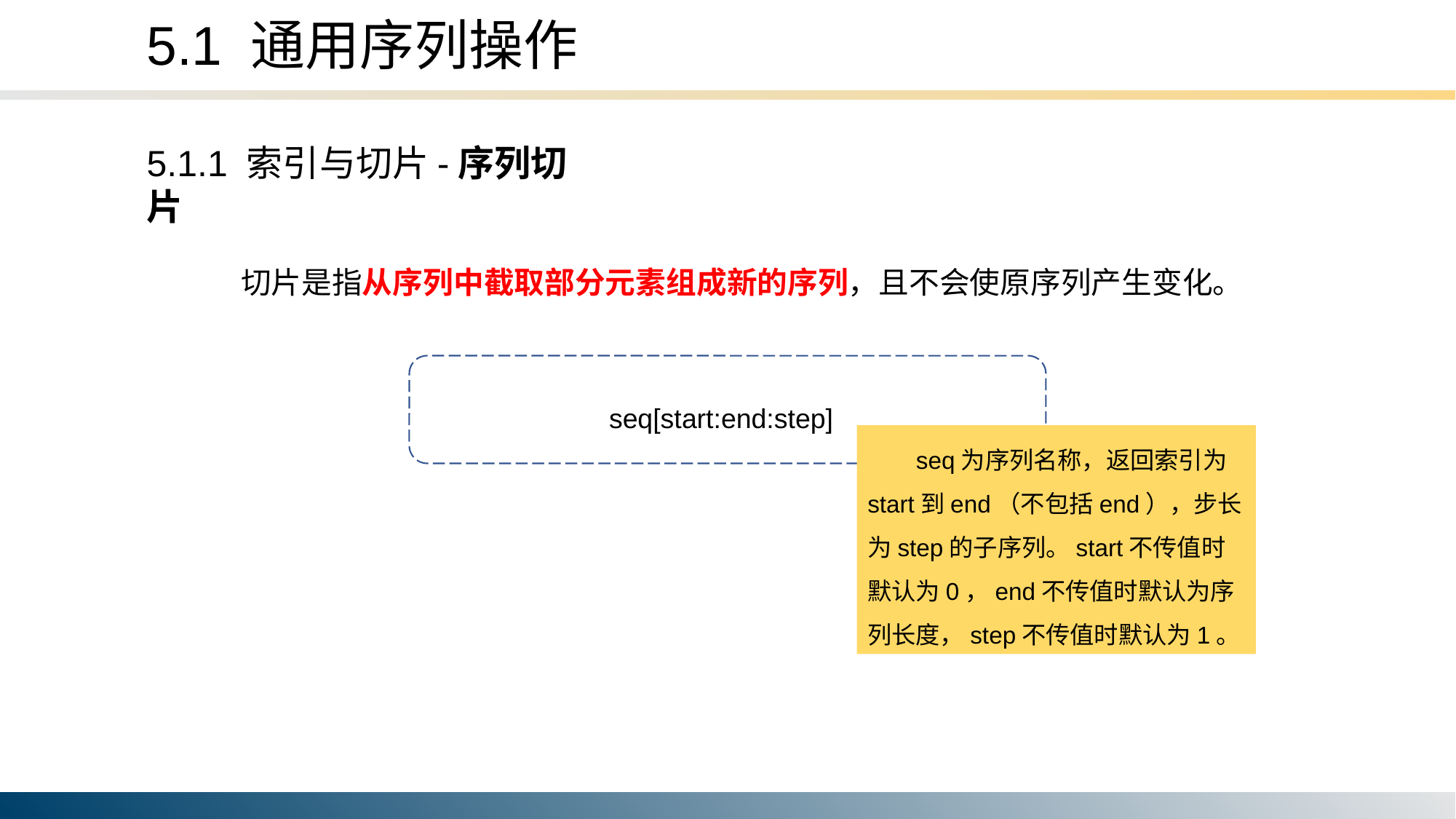

5.1 通用序列操作
5.1.1 索引与切片-序列切片
切片是指从序列中截取部分元素组成新的序列，且不会使原序列产生变化。

seq[start:end:step]
seq为序列名称，返回索引为start到end（不包括end），步长为step的子序列。start不传值时默认为0，end不传值时默认为序列长度，step不传值时默认为1。